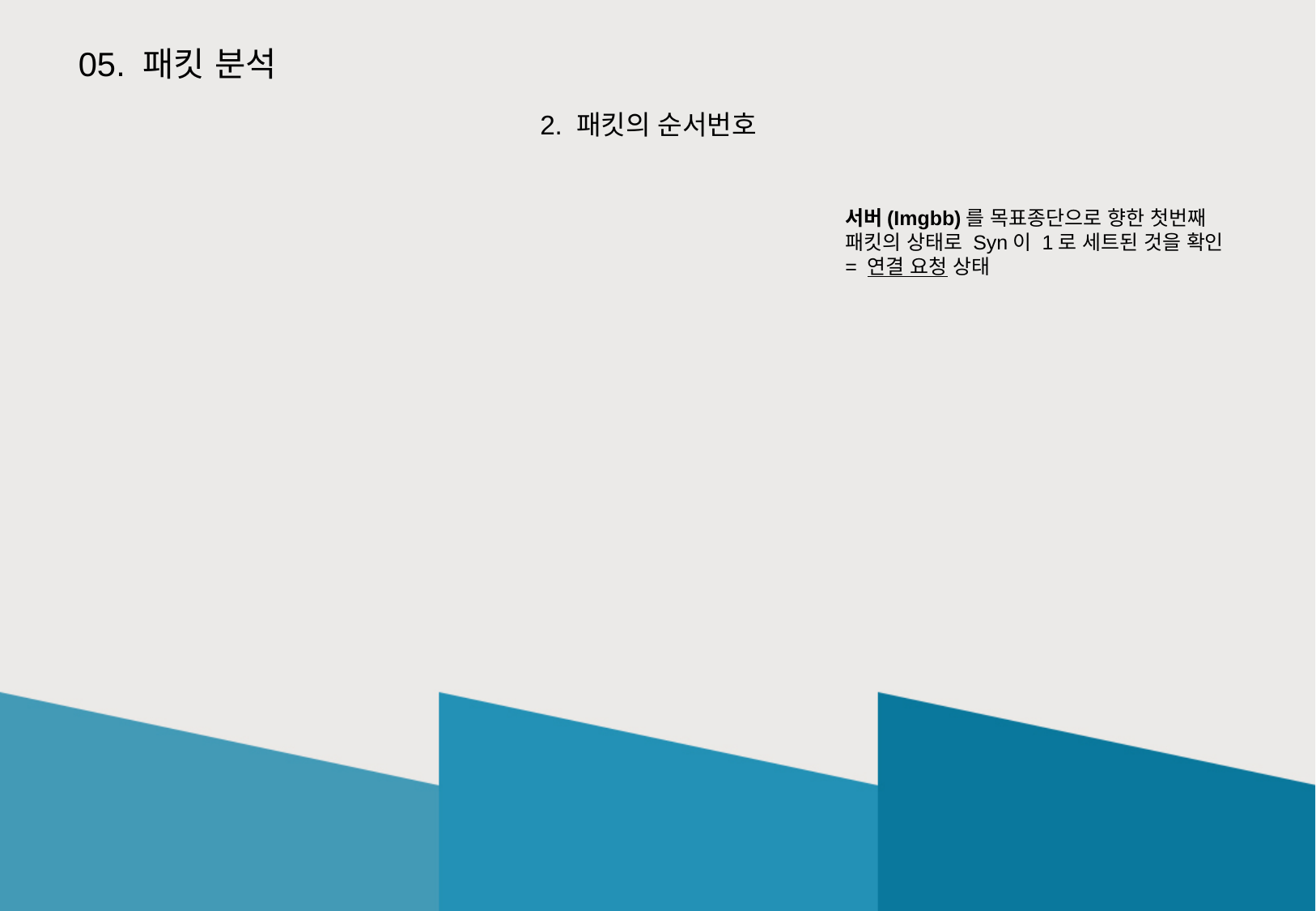

05. 패킷 분석
2. 패킷의 순서번호
서버(Imgbb)를 목표종단으로 향한 첫번째 패킷의 상태로 Syn이 1로 세트된 것을 확인
= 연결 요청 상태